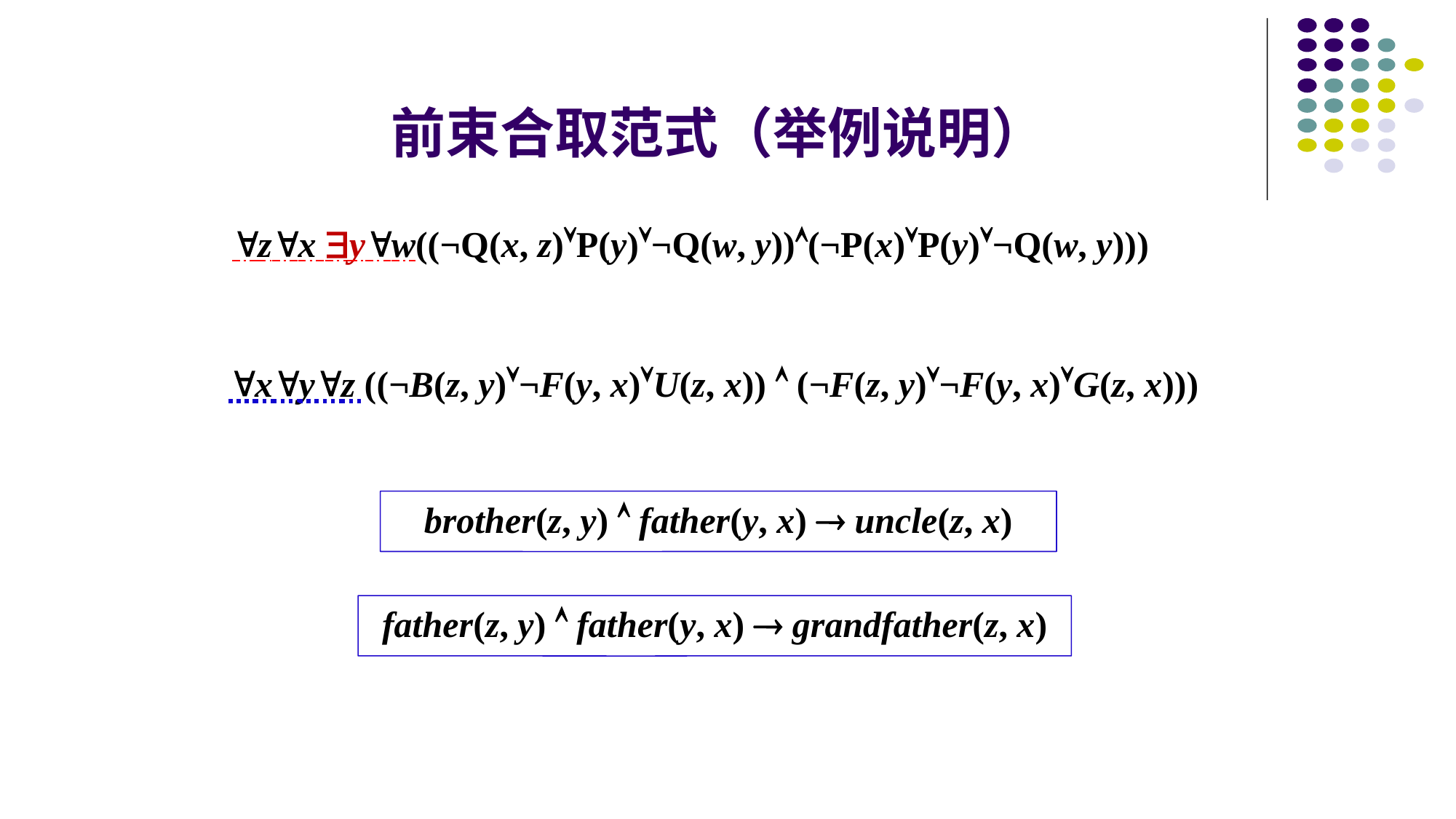

# 前束合取范式（举例说明）
∀z∀x ∃y∀w((¬Q(x, z)∨P(y)∨¬Q(w, y))∧(¬P(x)∨P(y)∨¬Q(w, y)))
∀x∀y∀z ((¬B(z, y)∨¬F(y, x)∨U(z, x)) ∧ (¬F(z, y)∨¬F(y, x)∨G(z, x)))

brother(z, y) ∧ father(y, x) → uncle(z, x)
father(z, y) ∧ father(y, x) → grandfather(z, x)